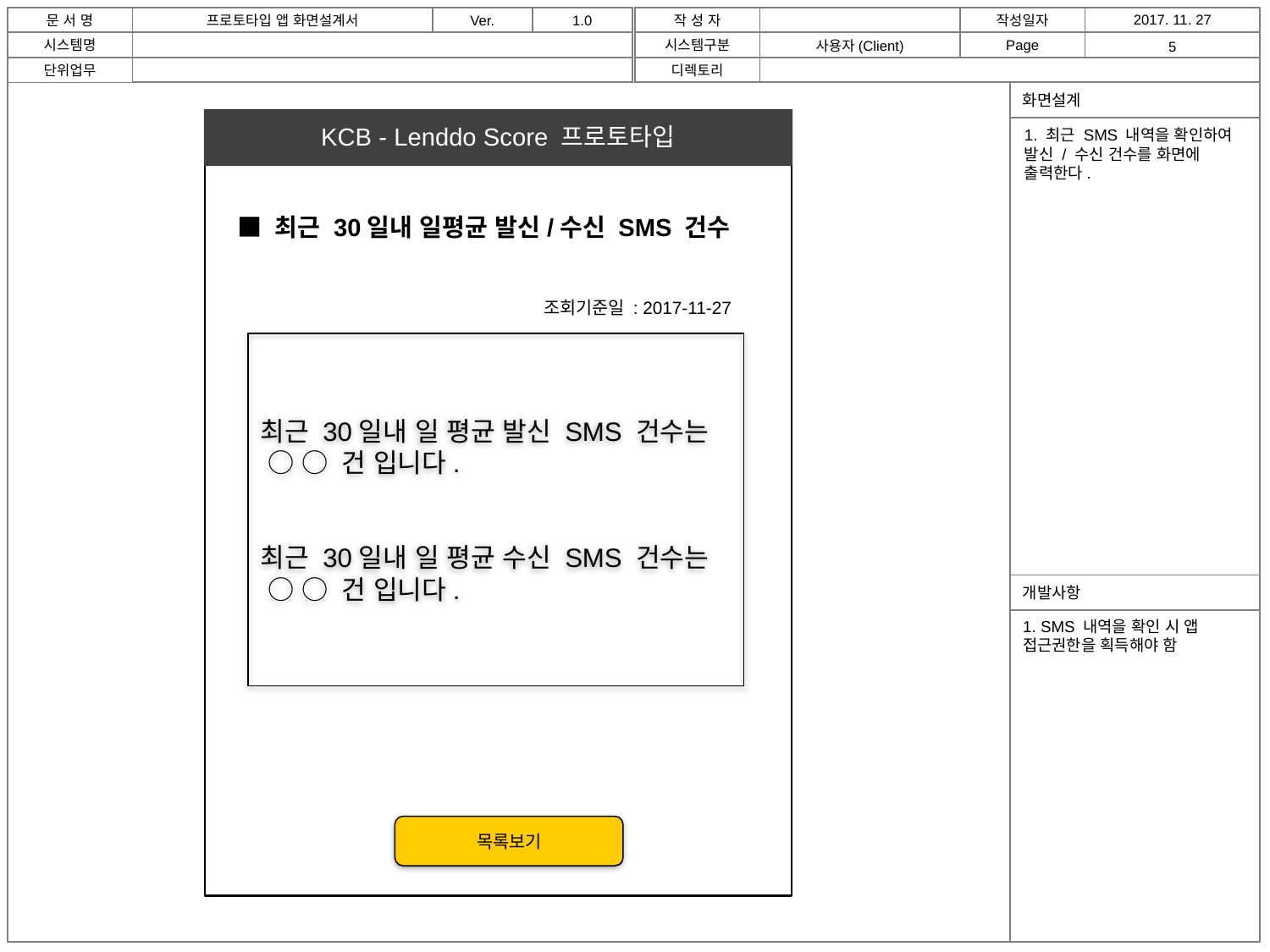

KCB - Lenddo Score 프로토타입

1. 최근 SMS 내역을 확인하여 발신 / 수신 건수를 화면에 출력한다.

■ 최근 30일내 일평균 발신/수신 SMS 건수
조회기준일 : 2017-11-27
최근 30일내 일 평균 발신 SMS 건수는
 ○ ○ 건 입니다.

최근 30일내 일 평균 수신 SMS 건수는
 ○ ○ 건 입니다.
1. SMS 내역을 확인 시 앱 접근권한을 획득해야 함
목록보기